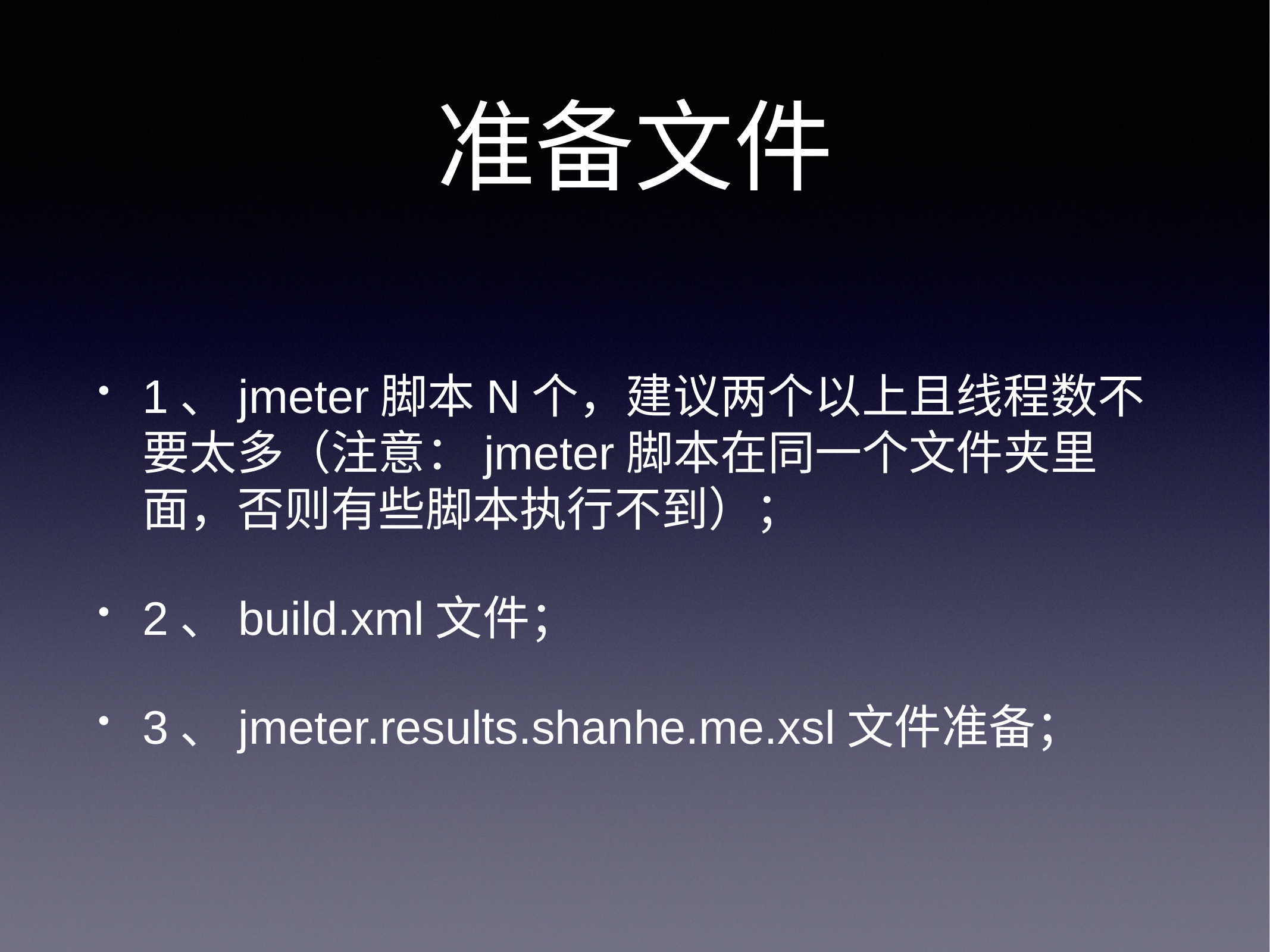

# 准备文件
1、jmeter脚本N个，建议两个以上且线程数不要太多（注意：jmeter脚本在同一个文件夹里面，否则有些脚本执行不到）；
2、build.xml文件；
3、jmeter.results.shanhe.me.xsl文件准备；